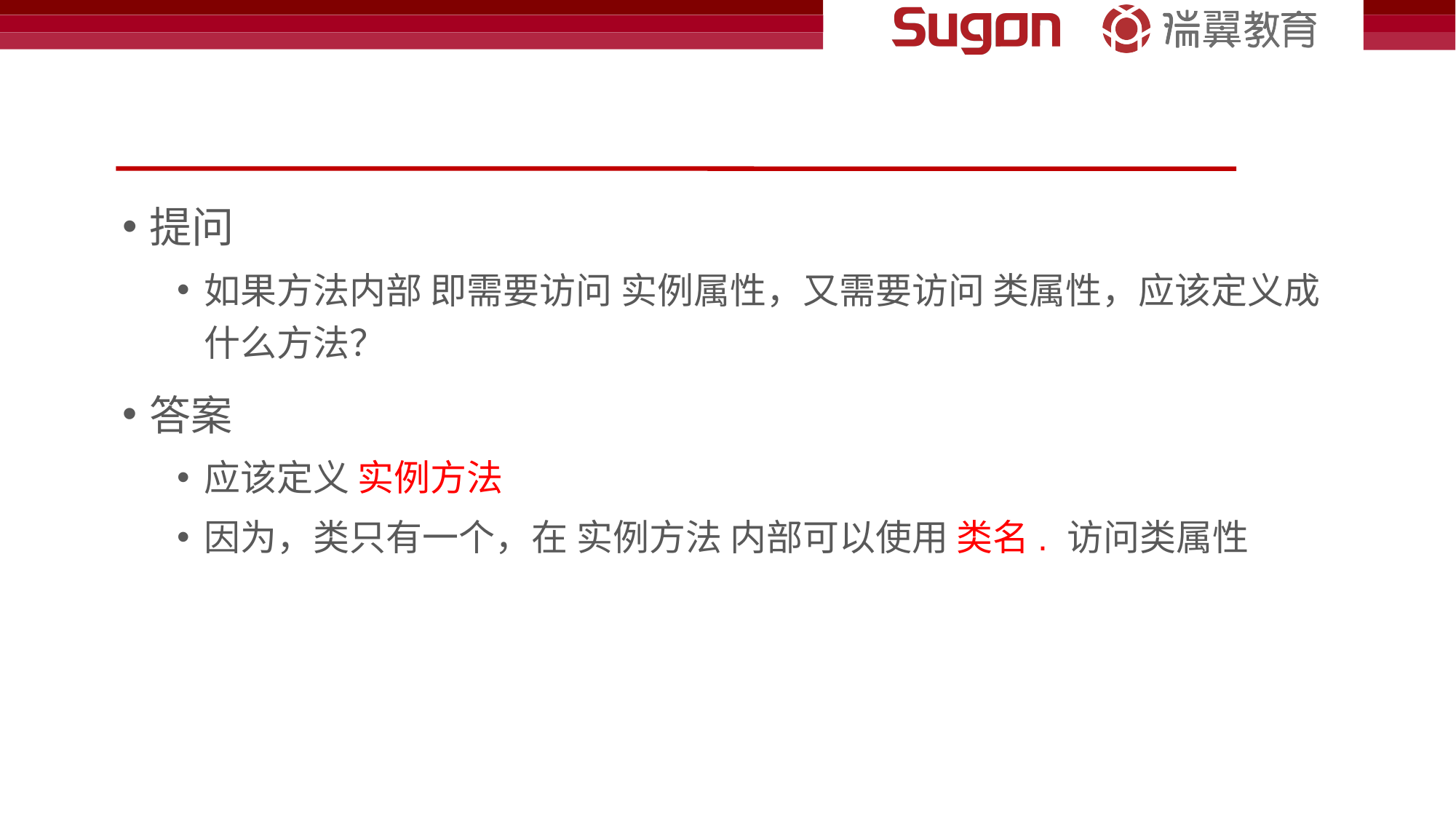

#
提问
如果方法内部 即需要访问 实例属性，又需要访问 类属性，应该定义成什么方法？
答案
应该定义 实例方法
因为，类只有一个，在 实例方法 内部可以使用 类名. 访问类属性